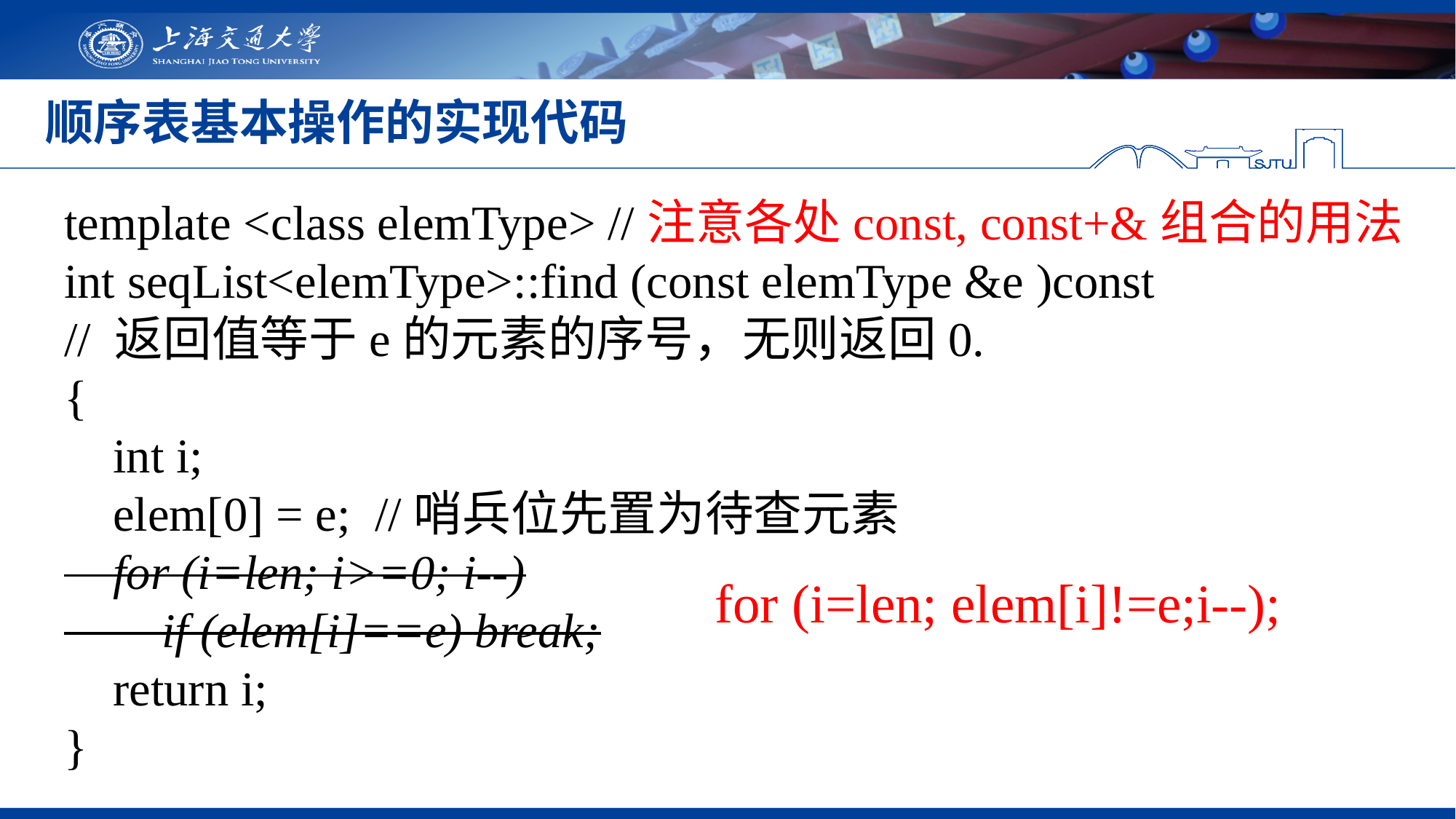

# 顺序表基本操作的实现代码

template <class elemType> //注意各处const, const+&组合的用法
int seqList<elemType>::find (const elemType &e )const
// 返回值等于e的元素的序号，无则返回0.
{
    int i;
    elem[0] = e;  //哨兵位先置为待查元素
    for (i=len; i>=0; i--)
        if (elem[i]==e) break;
    return i;
}
for (i=len; elem[i]!=e;i--);